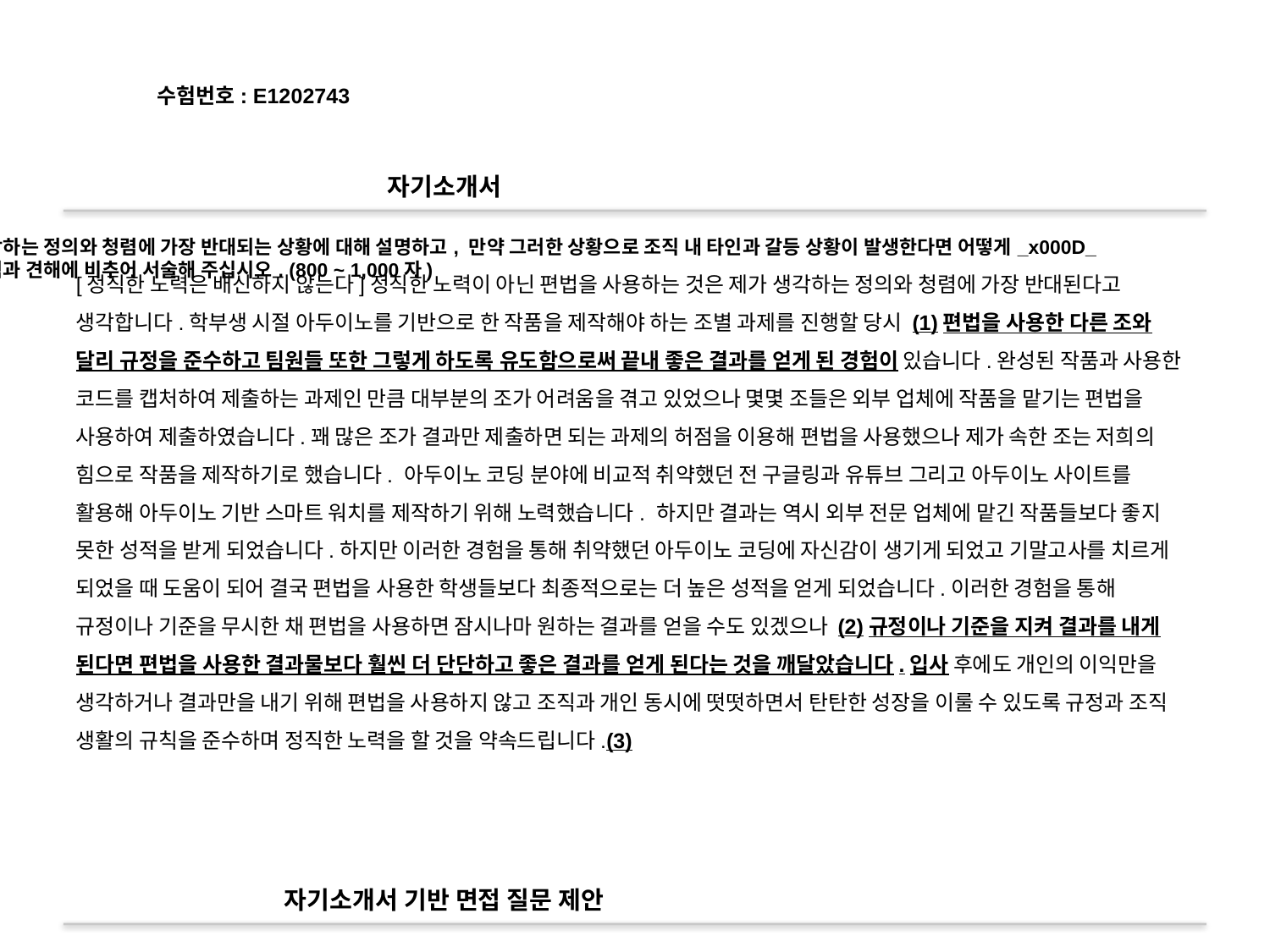

수험번호: E1202743
#

자기소개서

조직 생활에서 본인이 생각하는 정의와 청렴에 가장 반대되는 상황에 대해 설명하고, 만약 그러한 상황으로 조직 내 타인과 갈등 상황이 발생한다면 어떻게_x000D_
대처할 것인지 본인의 경험과 견해에 비추어 서술해 주십시오. (800 ~ 1,000자)

[정직한 노력은 배신하지 않는다]정직한 노력이 아닌 편법을 사용하는 것은 제가 생각하는 정의와 청렴에 가장 반대된다고 생각합니다.학부생 시절 아두이노를 기반으로 한 작품을 제작해야 하는 조별 과제를 진행할 당시 (1)편법을 사용한 다른 조와 달리 규정을 준수하고 팀원들 또한 그렇게 하도록 유도함으로써 끝내 좋은 결과를 얻게 된 경험이 있습니다.완성된 작품과 사용한 코드를 캡처하여 제출하는 과제인 만큼 대부분의 조가 어려움을 겪고 있었으나 몇몇 조들은 외부 업체에 작품을 맡기는 편법을 사용하여 제출하였습니다.꽤 많은 조가 결과만 제출하면 되는 과제의 허점을 이용해 편법을 사용했으나 제가 속한 조는 저희의 힘으로 작품을 제작하기로 했습니다. 아두이노 코딩 분야에 비교적 취약했던 전 구글링과 유튜브 그리고 아두이노 사이트를 활용해 아두이노 기반 스마트 워치를 제작하기 위해 노력했습니다. 하지만 결과는 역시 외부 전문 업체에 맡긴 작품들보다 좋지 못한 성적을 받게 되었습니다.하지만 이러한 경험을 통해 취약했던 아두이노 코딩에 자신감이 생기게 되었고 기말고사를 치르게 되었을 때 도움이 되어 결국 편법을 사용한 학생들보다 최종적으로는 더 높은 성적을 얻게 되었습니다.이러한 경험을 통해 규정이나 기준을 무시한 채 편법을 사용하면 잠시나마 원하는 결과를 얻을 수도 있겠으나 (2)규정이나 기준을 지켜 결과를 내게 된다면 편법을 사용한 결과물보다 훨씬 더 단단하고 좋은 결과를 얻게 된다는 것을 깨달았습니다.입사 후에도 개인의 이익만을 생각하거나 결과만을 내기 위해 편법을 사용하지 않고 조직과 개인 동시에 떳떳하면서 탄탄한 성장을 이룰 수 있도록 규정과 조직 생활의 규칙을 준수하며 정직한 노력을 할 것을 약속드립니다.(3)

자기소개서 기반 면접 질문 제안

(1) 아두이노 프로젝트에서 규정을 준수하며 극복했던 어려움은 무엇이었나요?
(2) 편법을 사용하지 않고 규정을 준수함으로써 얻은 장점은 무엇인가요?
(3) 입사 후 조직 내에서 정직한 노력을 어떻게 실천할 계획인가요?